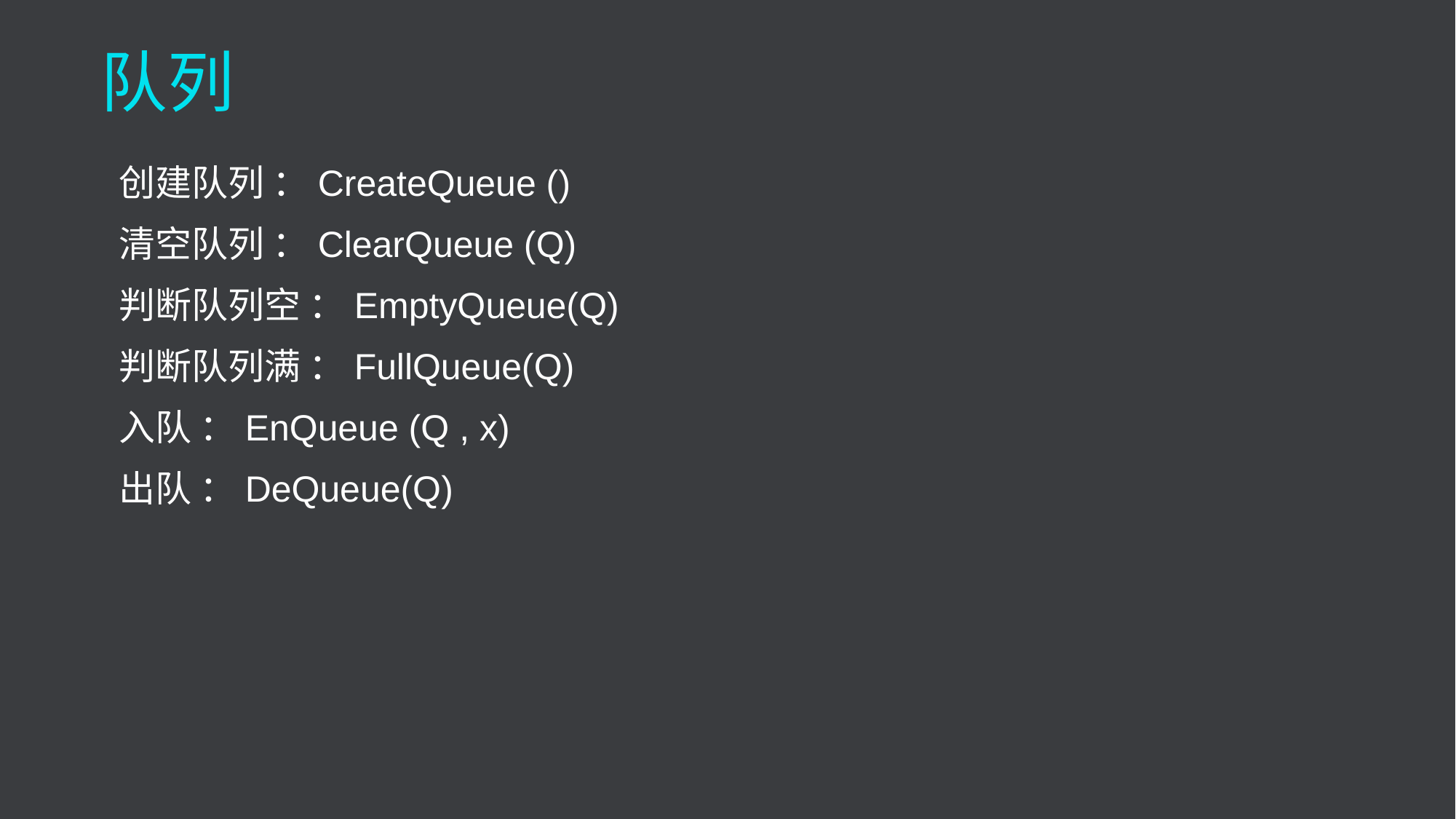

# 队列
创建队列 ：CreateQueue ()
清空队列 ：ClearQueue (Q)
判断队列空 ：EmptyQueue(Q)
判断队列满 ：FullQueue(Q)
入队 ：EnQueue (Q , x)
出队 ：DeQueue(Q)